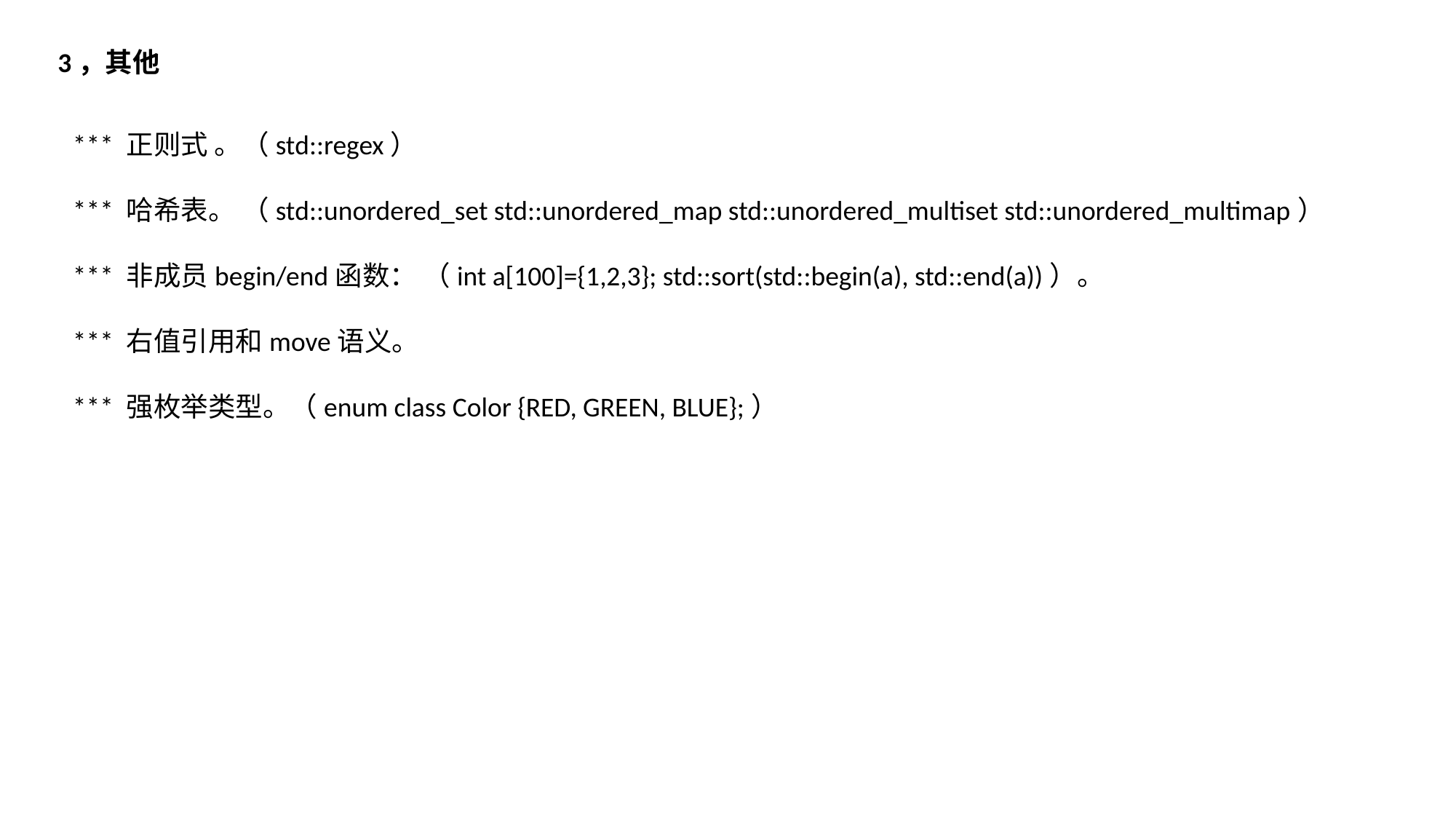

3，其他
*** 正则式 。（std::regex）

*** 哈希表。 （std::unordered_set std::unordered_map std::unordered_multiset std::unordered_multimap）

*** 非成员begin/end函数： （int a[100]={1,2,3}; std::sort(std::begin(a), std::end(a))）。

*** 右值引用和move语义。

*** 强枚举类型。（enum class Color {RED, GREEN, BLUE};）